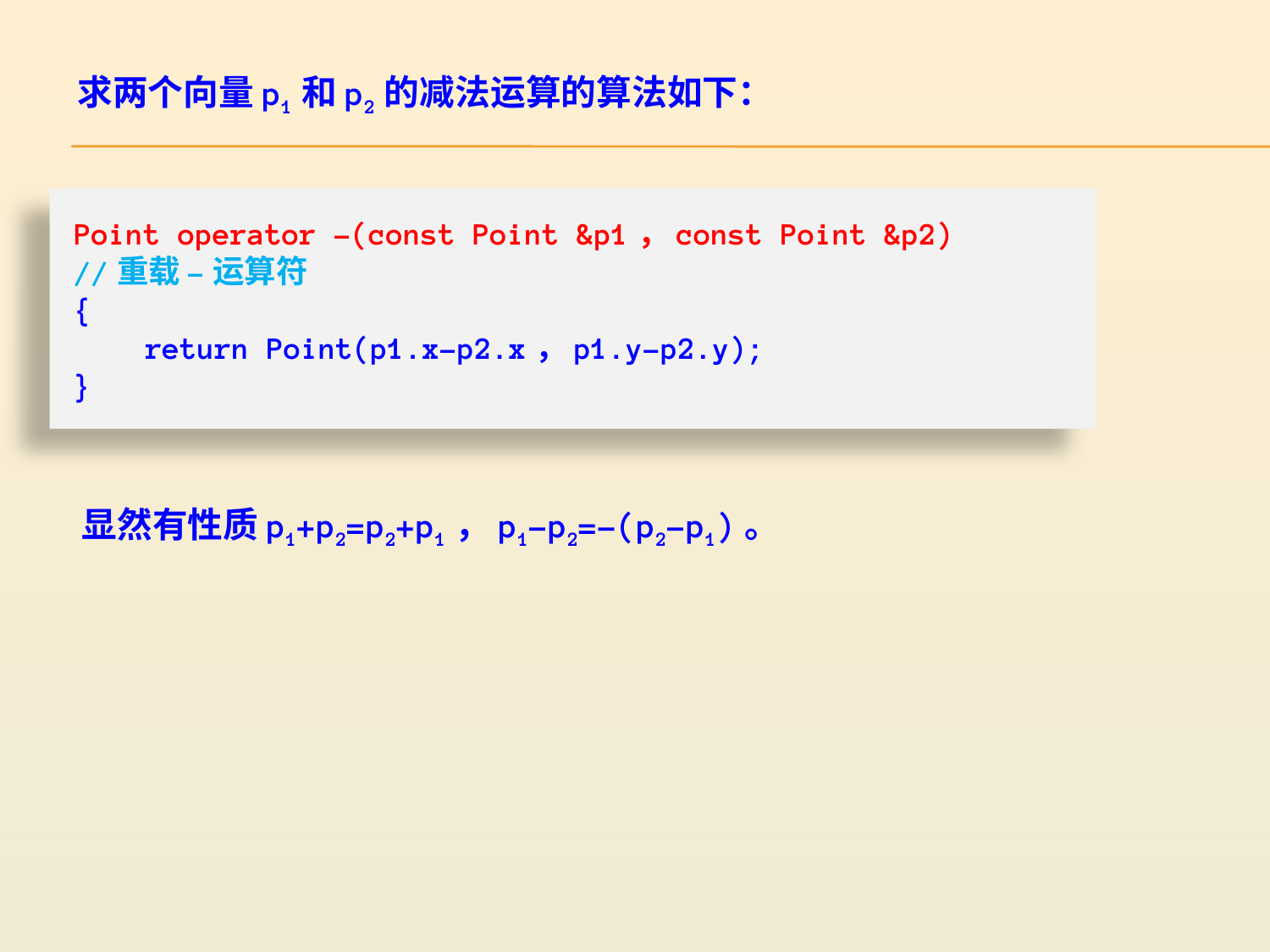

求两个向量p1和p2的减法运算的算法如下：
Point operator -(const Point &p1，const Point &p2)
//重载-运算符
{
　　return Point(p1.x-p2.x，p1.y-p2.y);
}
显然有性质p1+p2=p2+p1，p1-p2=-(p2-p1)。